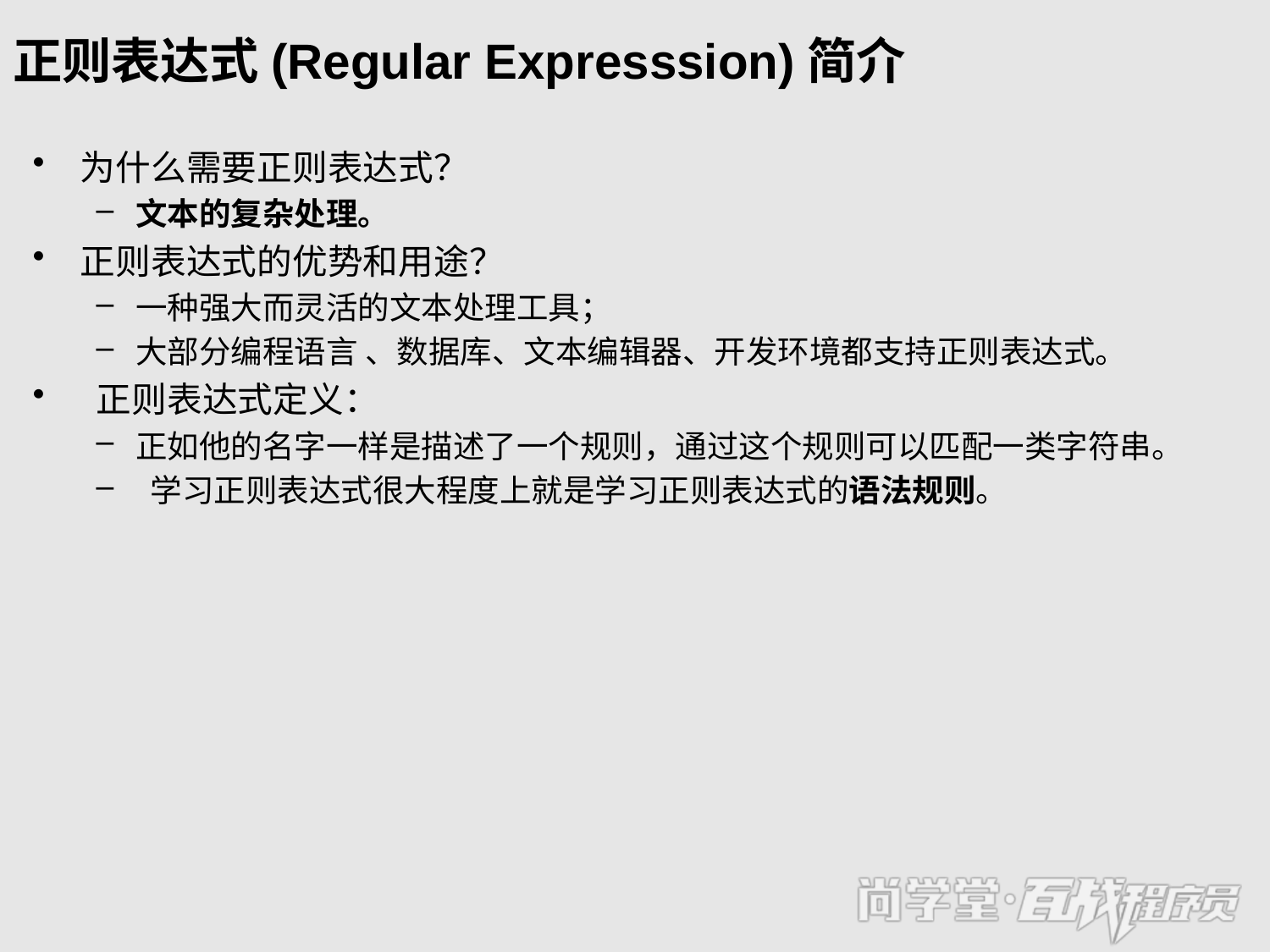

# 正则表达式(Regular Expresssion)简介
为什么需要正则表达式？
文本的复杂处理。
正则表达式的优势和用途？
一种强大而灵活的文本处理工具；
大部分编程语言 、数据库、文本编辑器、开发环境都支持正则表达式。
 正则表达式定义：
正如他的名字一样是描述了一个规则，通过这个规则可以匹配一类字符串。
 学习正则表达式很大程度上就是学习正则表达式的语法规则。